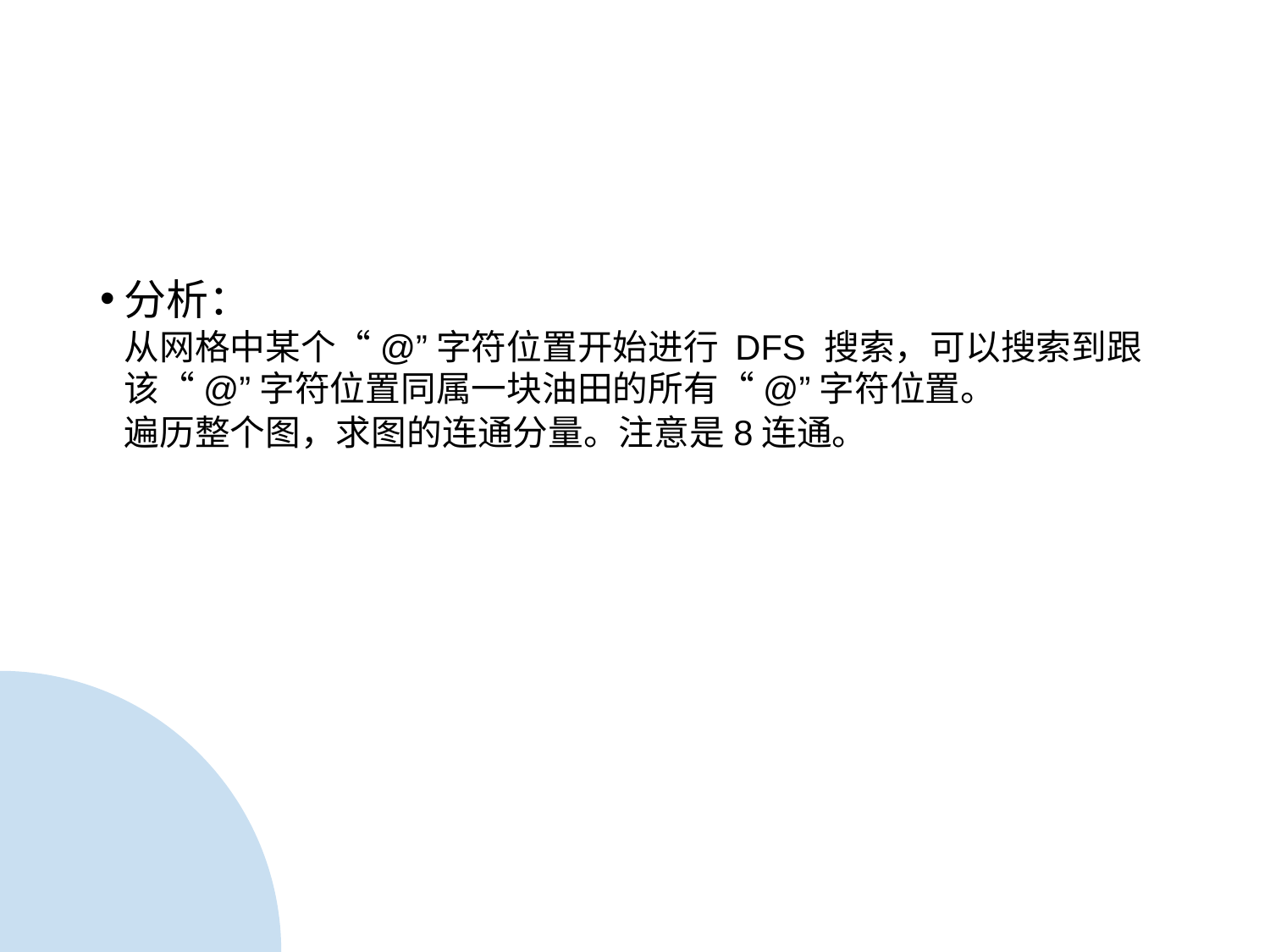

分析：
从网格中某个“@”字符位置开始进行 DFS 搜索，可以搜索到跟该“@”字符位置同属一块油田的所有“@”字符位置。
遍历整个图，求图的连通分量。注意是8连通。